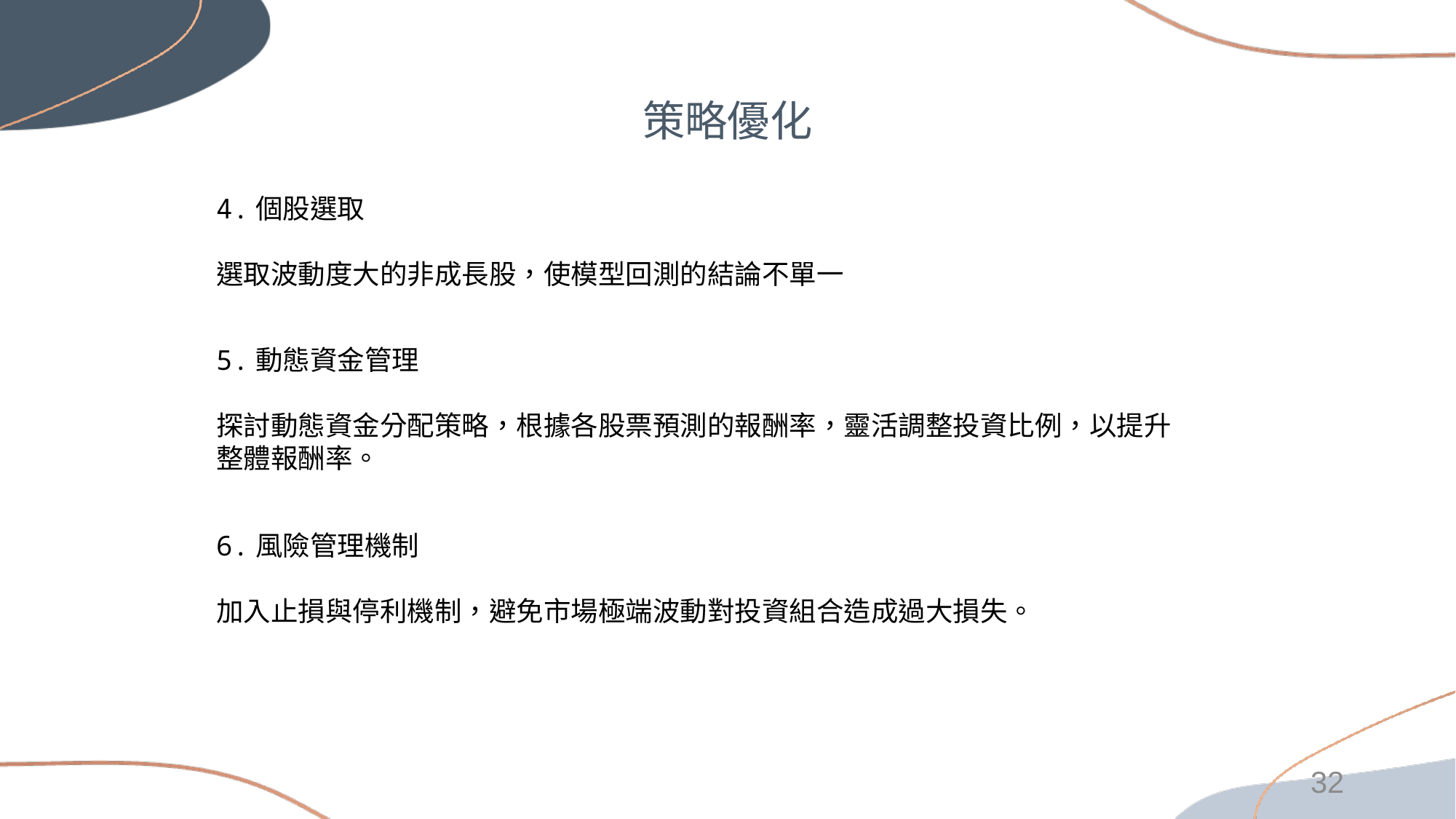

策略優化
4.個股選取
選取波動度大的非成長股，使模型回測的結論不單一
5.動態資金管理
探討動態資金分配策略，根據各股票預測的報酬率，靈活調整投資比例，以提升整體報酬率。
6.風險管理機制
加入止損與停利機制，避免市場極端波動對投資組合造成過大損失。
32